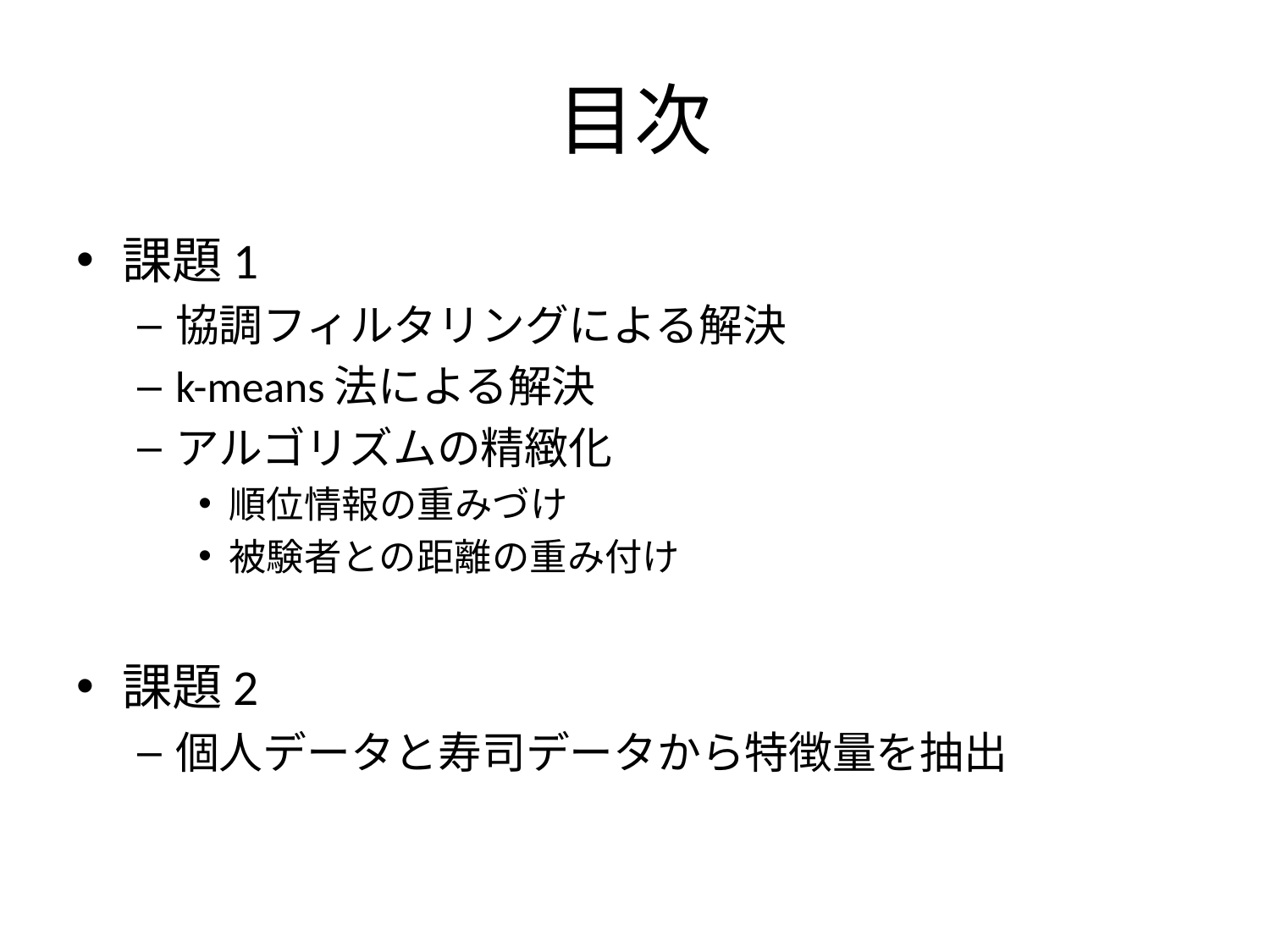

# 目次
課題1
協調フィルタリングによる解決
k-means法による解決
アルゴリズムの精緻化
順位情報の重みづけ
被験者との距離の重み付け

課題2
個人データと寿司データから特徴量を抽出